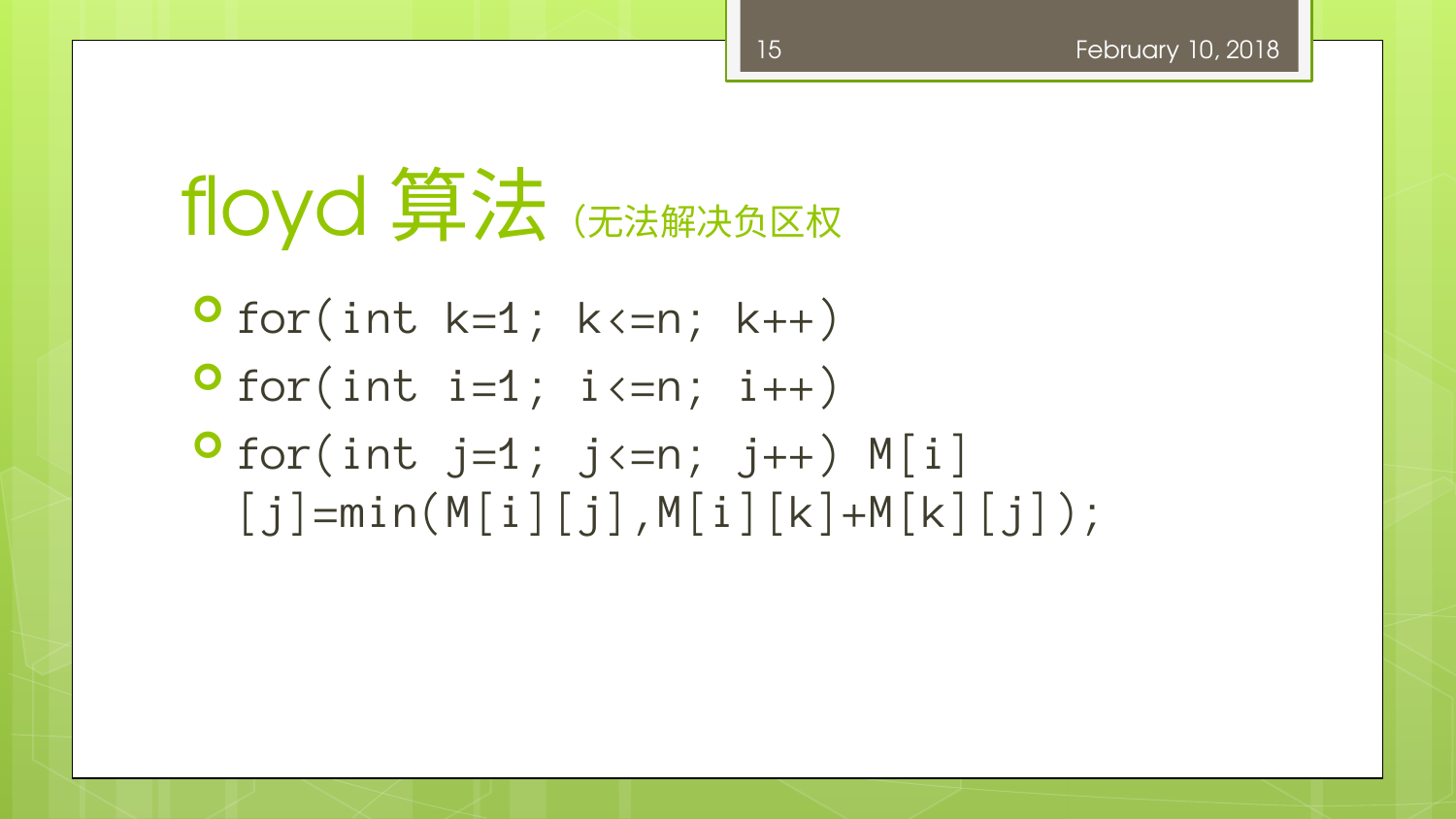

15
February 10, 2018
# floyd算法（无法解决负区权
for(int k=1; k<=n; k++)
for(int i=1; i<=n; i++)
for(int j=1; j<=n; j++) M[i][j]=min(M[i][j],M[i][k]+M[k][j]);